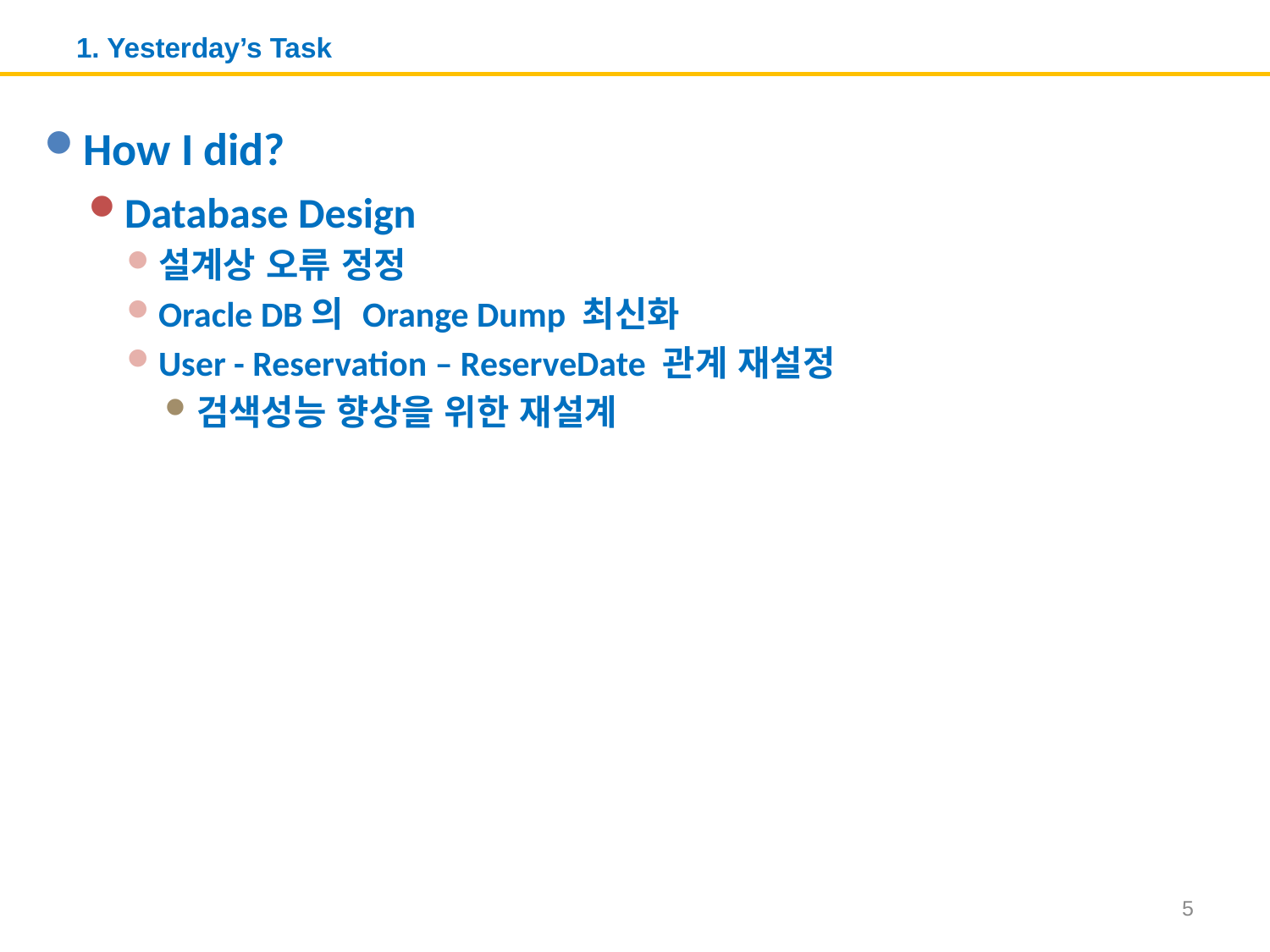

# 1. Yesterday’s Task
How I did?
Database Design
설계상 오류 정정
Oracle DB의 Orange Dump 최신화
User - Reservation – ReserveDate 관계 재설정
검색성능 향상을 위한 재설계

5